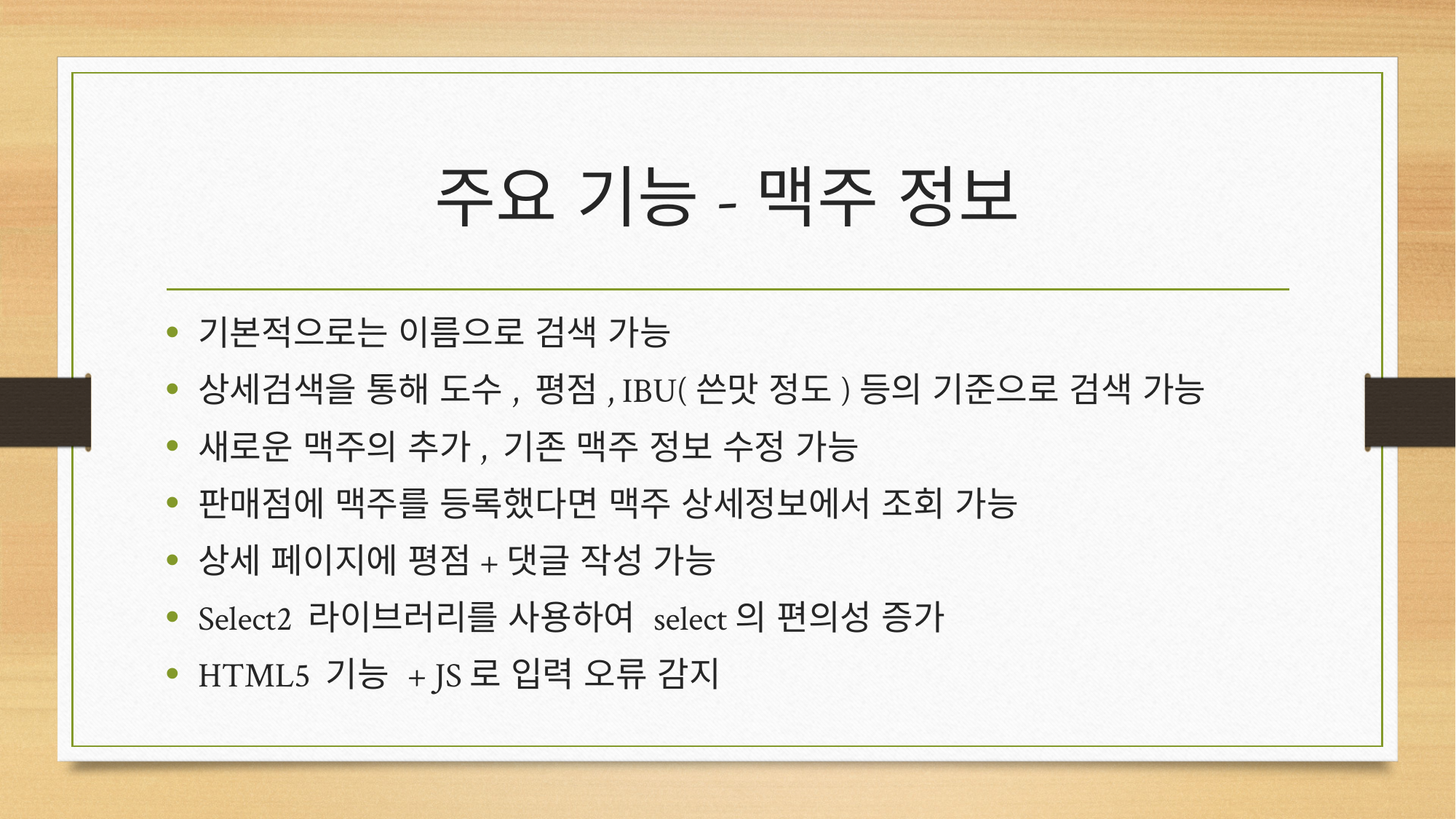

# 주요 기능-맥주 정보
기본적으로는 이름으로 검색 가능
상세검색을 통해 도수, 평점, IBU(쓴맛 정도)등의 기준으로 검색 가능
새로운 맥주의 추가, 기존 맥주 정보 수정 가능
판매점에 맥주를 등록했다면 맥주 상세정보에서 조회 가능
상세 페이지에 평점+댓글 작성 가능
Select2 라이브러리를 사용하여 select의 편의성 증가
HTML5 기능 + JS로 입력 오류 감지